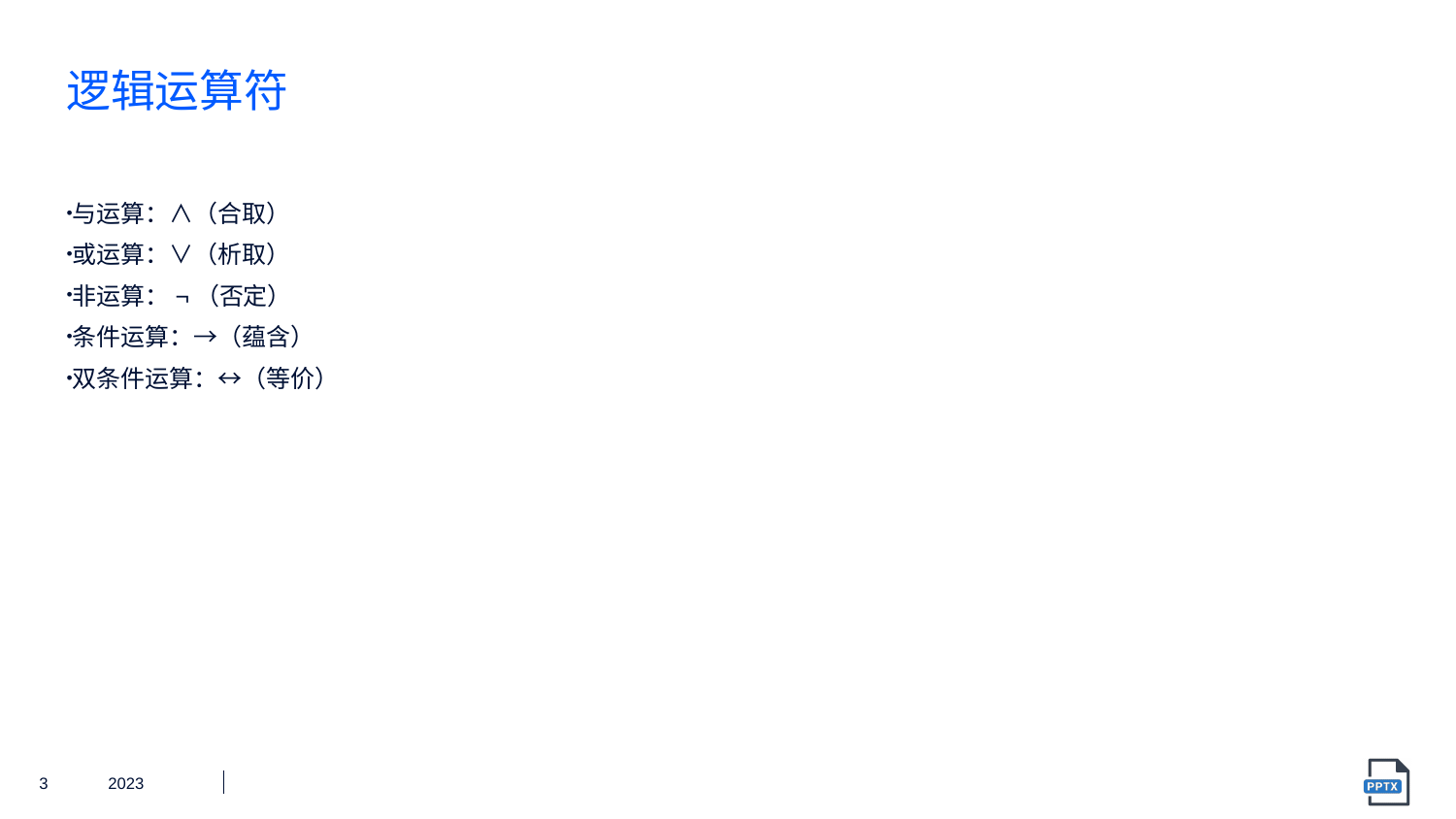

逻辑运算符

与运算：∧（合取）
或运算：∨（析取）
非运算：¬（否定）
条件运算：→（蕴含）
双条件运算：↔（等价）